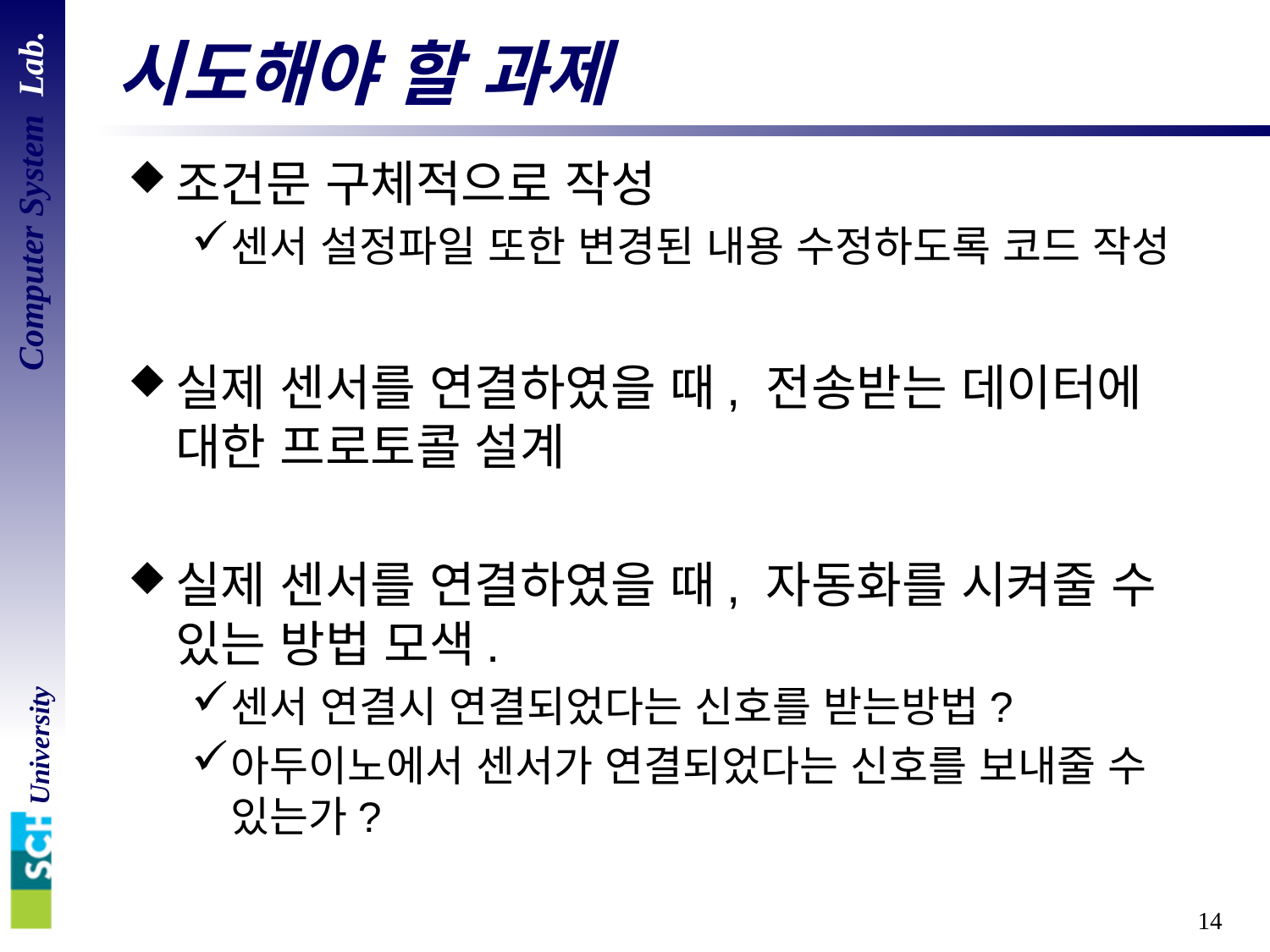

# 시도해야 할 과제

조건문 구체적으로 작성
센서 설정파일 또한 변경된 내용 수정하도록 코드 작성

실제 센서를 연결하였을 때, 전송받는 데이터에 대한 프로토콜 설계

실제 센서를 연결하였을 때, 자동화를 시켜줄 수 있는 방법 모색.
센서 연결시 연결되었다는 신호를 받는방법?
아두이노에서 센서가 연결되었다는 신호를 보내줄 수 있는가?